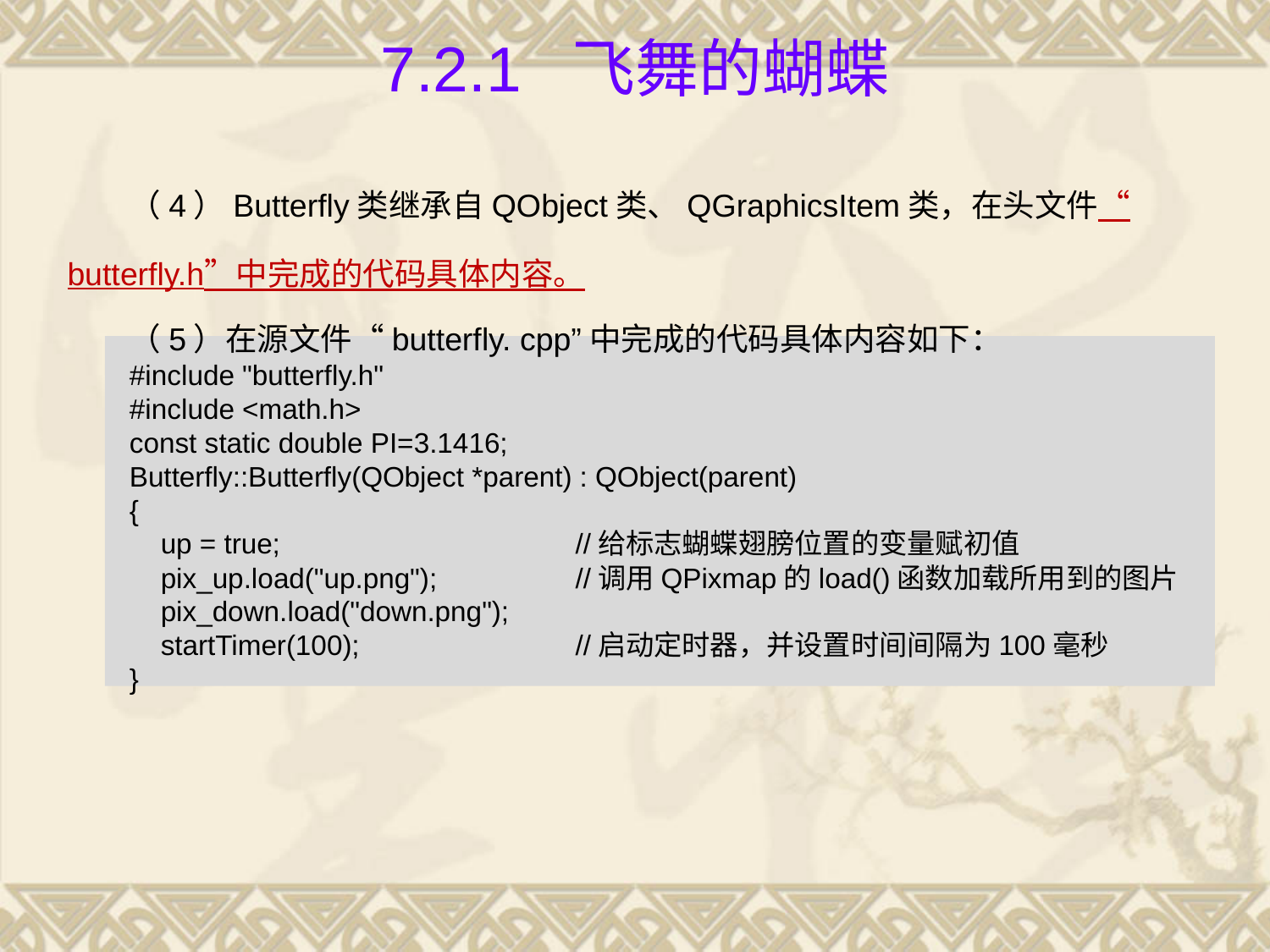

# 7.2.1  飞舞的蝴蝶
（4）Butterfly类继承自QObject类、QGraphicsItem类，在头文件“butterfly.h”中完成的代码具体内容。
（5）在源文件“butterfly. cpp”中完成的代码具体内容如下：
#include "butterfly.h"
#include <math.h>
const static double PI=3.1416;
Butterfly::Butterfly(QObject *parent) : QObject(parent)
{
    up = true;			//给标志蝴蝶翅膀位置的变量赋初值
    pix_up.load("up.png");		//调用QPixmap的load()函数加载所用到的图片
    pix_down.load("down.png");
    startTimer(100);		//启动定时器，并设置时间间隔为100毫秒
}